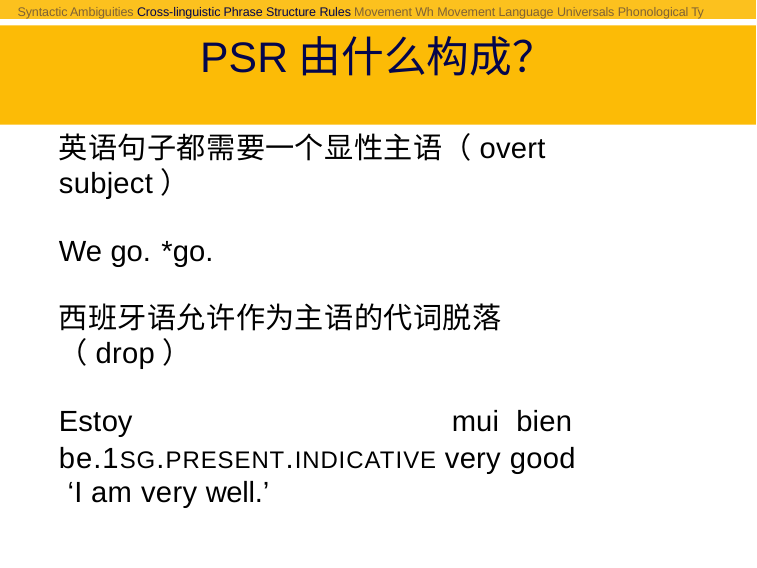

Syntactic Ambiguities Cross-linguistic Phrase Structure Rules Movement Wh Movement Language Universals Phonological Ty
# PSR由什么构成？
英语句子都需要一个显性主语（overt subject）
We go. *go.
西班牙语允许作为主语的代词脱落（drop）
Estoy	mui bien
be.1SG.PRESENT.INDICATIVE very good  ‘I am very well.’